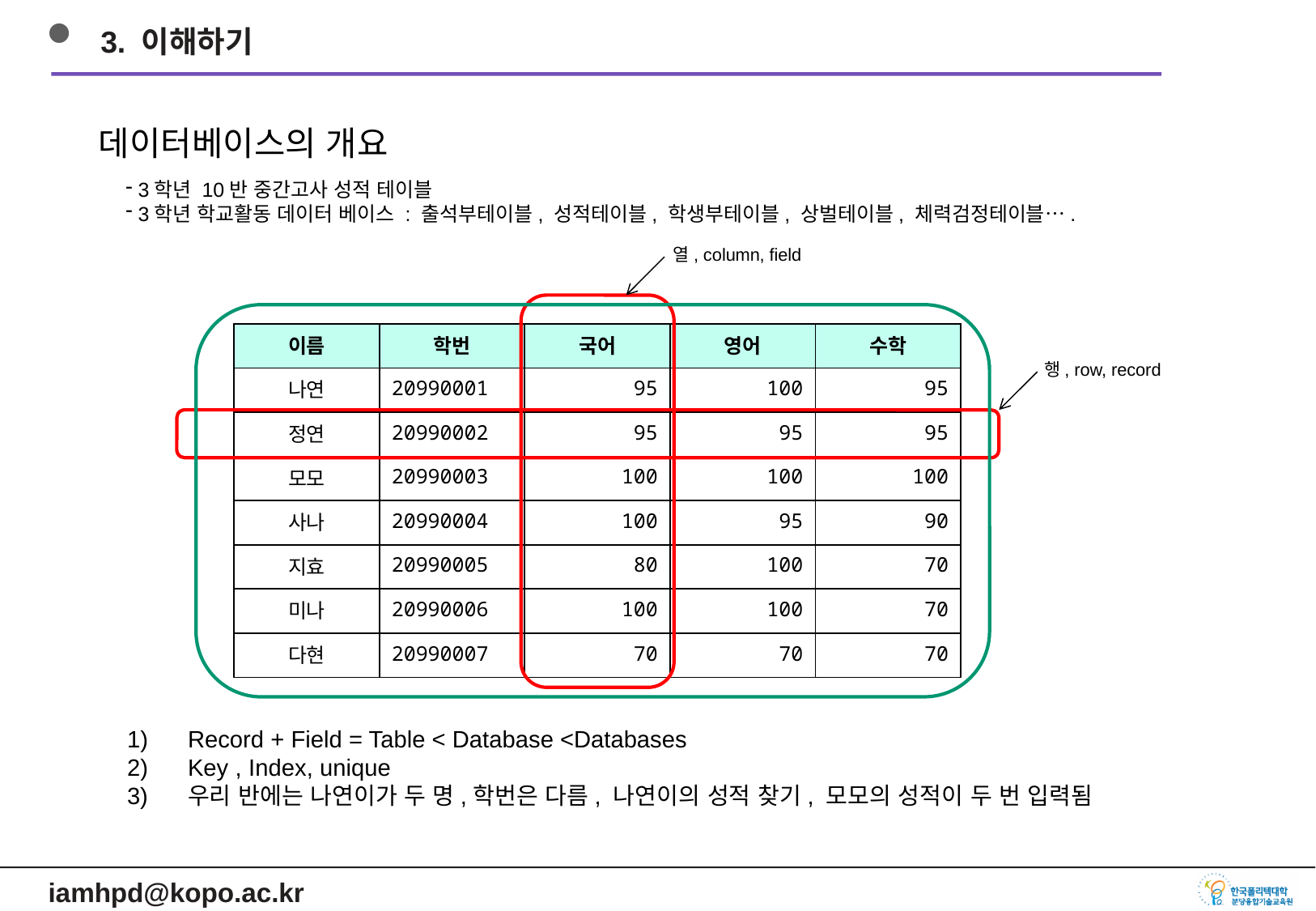

3. 이해하기
데이터베이스의 개요
 3학년 10반 중간고사 성적 테이블
 3학년 학교활동 데이터 베이스 : 출석부테이블, 성적테이블, 학생부테이블, 상벌테이블, 체력검정테이블….
열, column, field

| 이름 | 학번 | 국어 | 영어 | 수학 |
| --- | --- | --- | --- | --- |
| 나연 | 20990001 | 95 | 100 | 95 |
| 정연 | 20990002 | 95 | 95 | 95 |
| 모모 | 20990003 | 100 | 100 | 100 |
| 사나 | 20990004 | 100 | 95 | 90 |
| 지효 | 20990005 | 80 | 100 | 70 |
| 미나 | 20990006 | 100 | 100 | 70 |
| 다현 | 20990007 | 70 | 70 | 70 |
행, row, record

Record + Field = Table < Database <Databases
Key , Index, unique
우리 반에는 나연이가 두 명,학번은 다름, 나연이의 성적 찾기, 모모의 성적이 두 번 입력됨